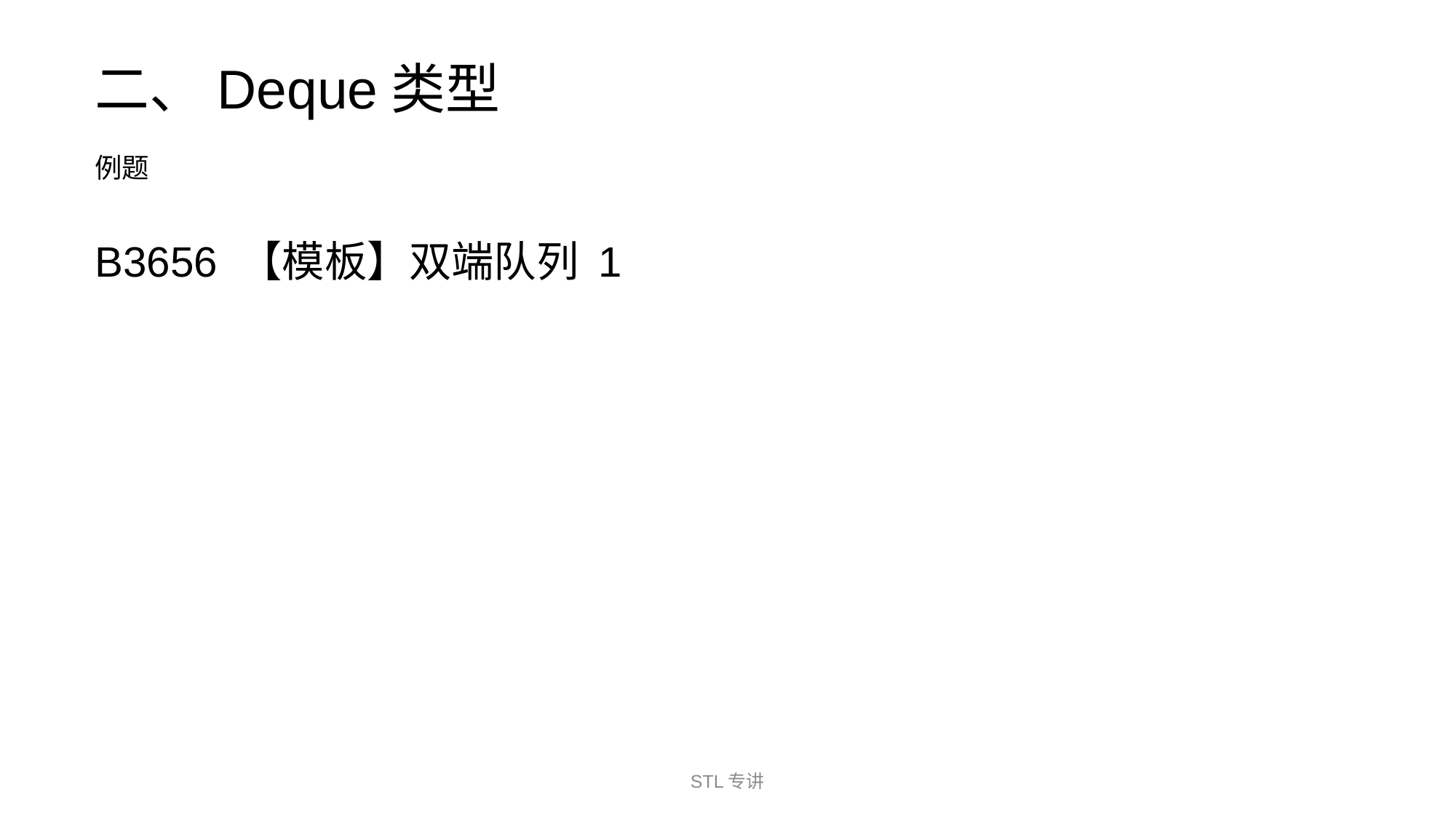

二、Deque类型
例题
B3656 【模板】双端队列 1

STL专讲
17